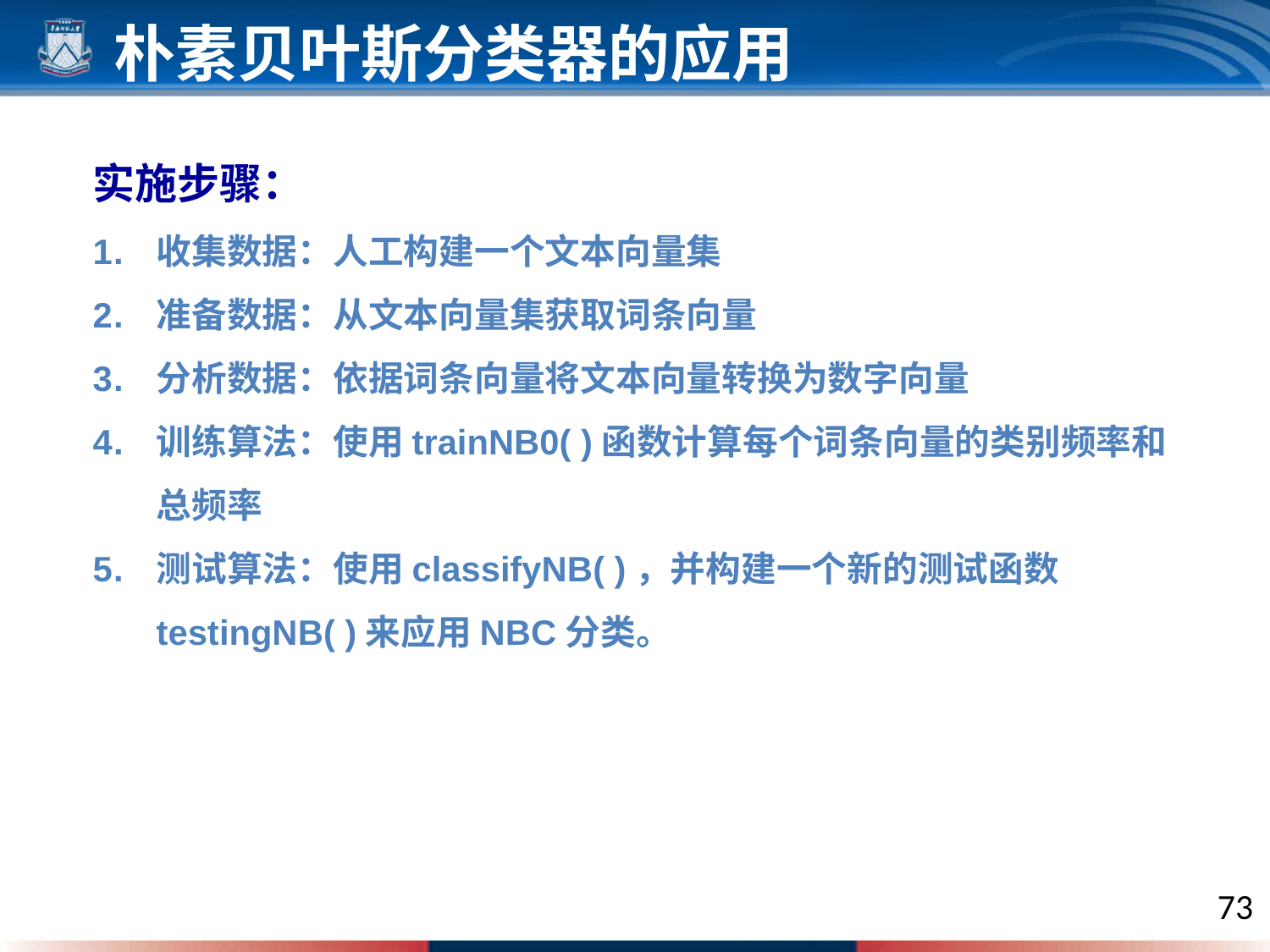

朴素贝叶斯分类器的应用
实施步骤：
收集数据：人工构建一个文本向量集
准备数据：从文本向量集获取词条向量
分析数据：依据词条向量将文本向量转换为数字向量
训练算法：使用trainNB0( )函数计算每个词条向量的类别频率和总频率
测试算法：使用classifyNB( )，并构建一个新的测试函数testingNB( )来应用NBC分类。